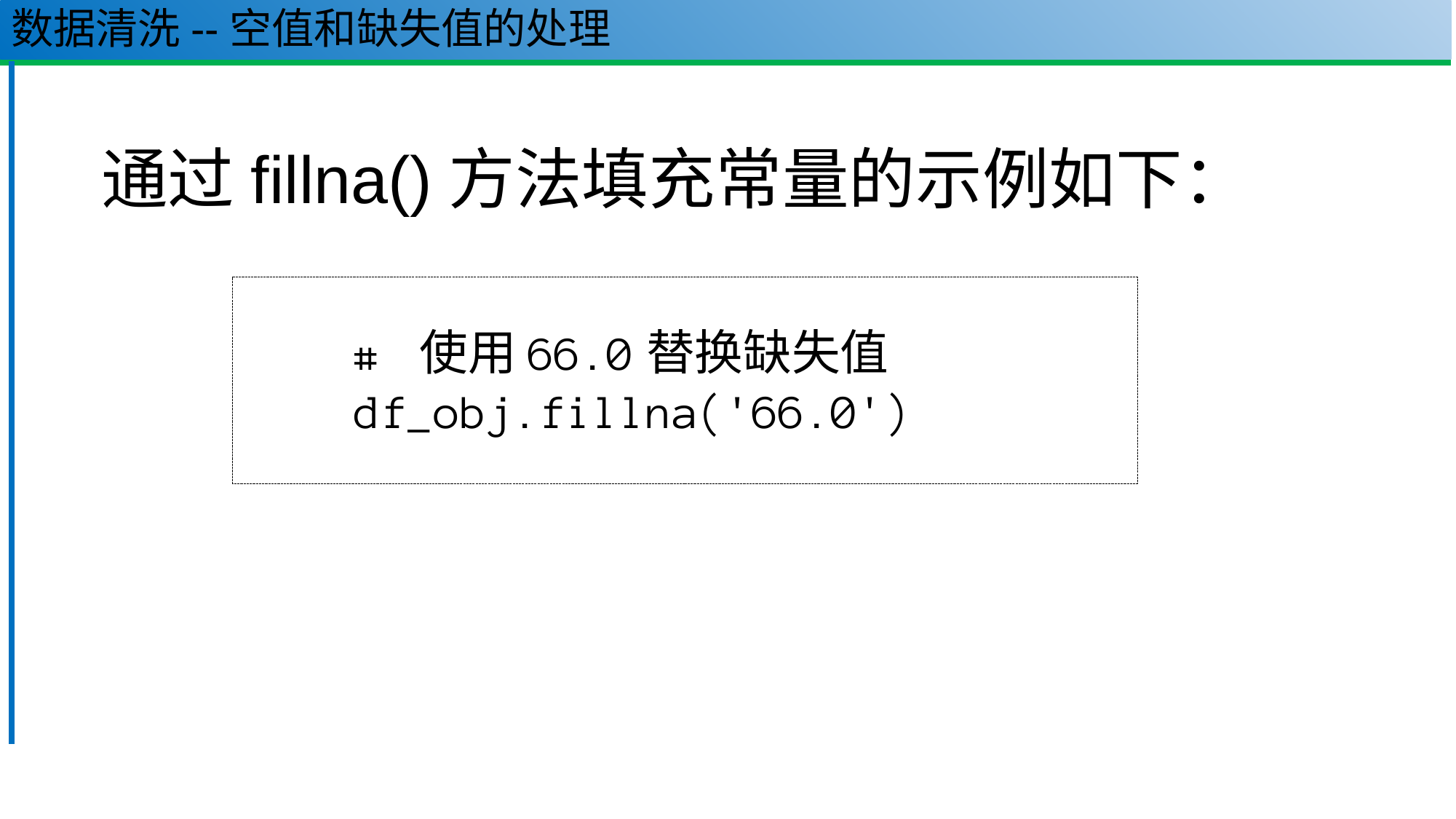

# 数据清洗--空值和缺失值的处理
通过fillna()方法填充常量的示例如下：

# 使用66.0替换缺失值
df_obj.fillna('66.0')